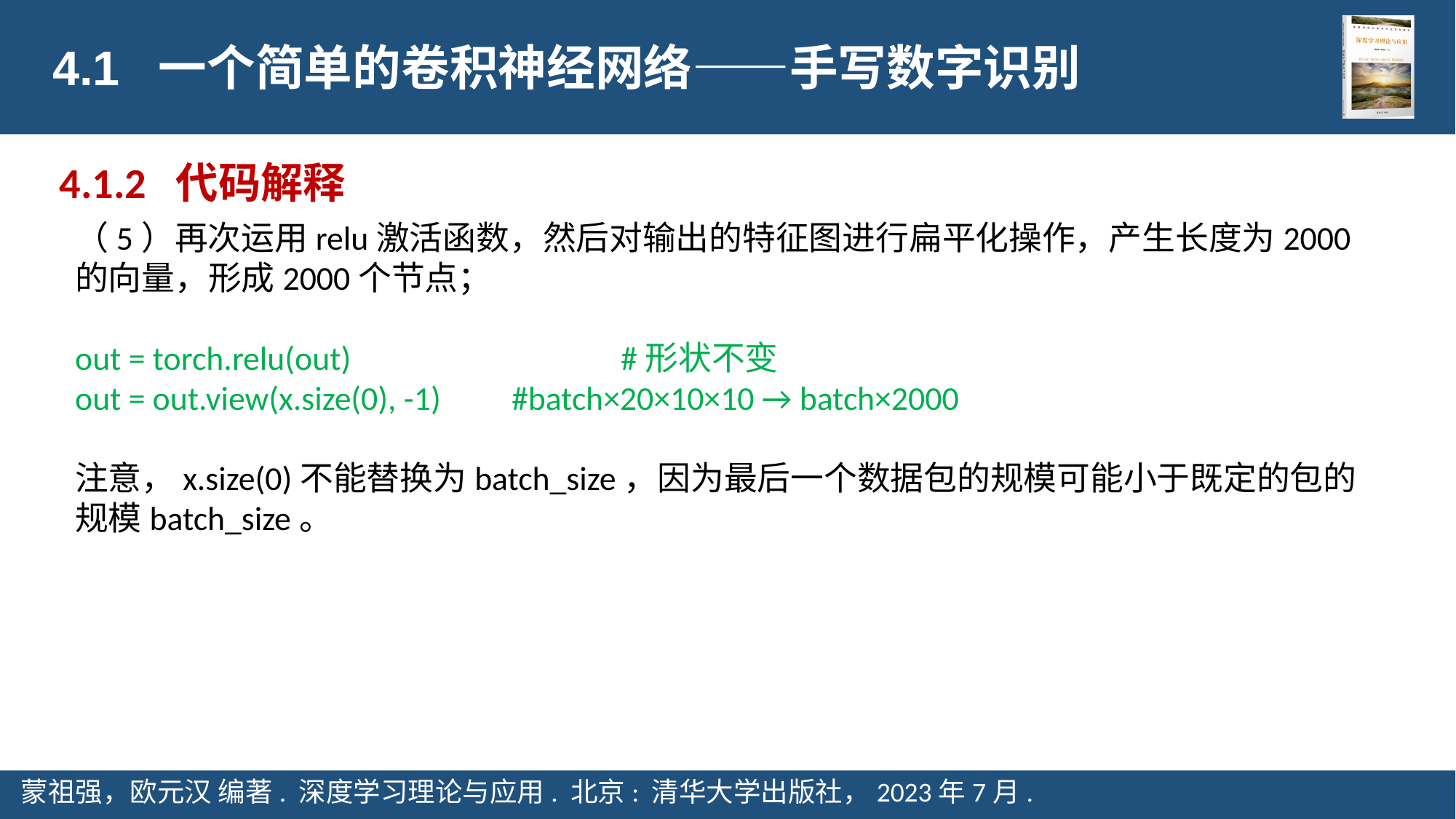

4.1  一个简单的卷积神经网络——手写数字识别
4.1.2  代码解释
（5）再次运用relu激活函数，然后对输出的特征图进行扁平化操作，产生长度为2000的向量，形成2000个节点；

out = torch.relu(out)			#形状不变
out = out.view(x.size(0), -1)  	#batch×20×10×10 → batch×2000

注意，x.size(0)不能替换为batch_size，因为最后一个数据包的规模可能小于既定的包的规模batch_size。